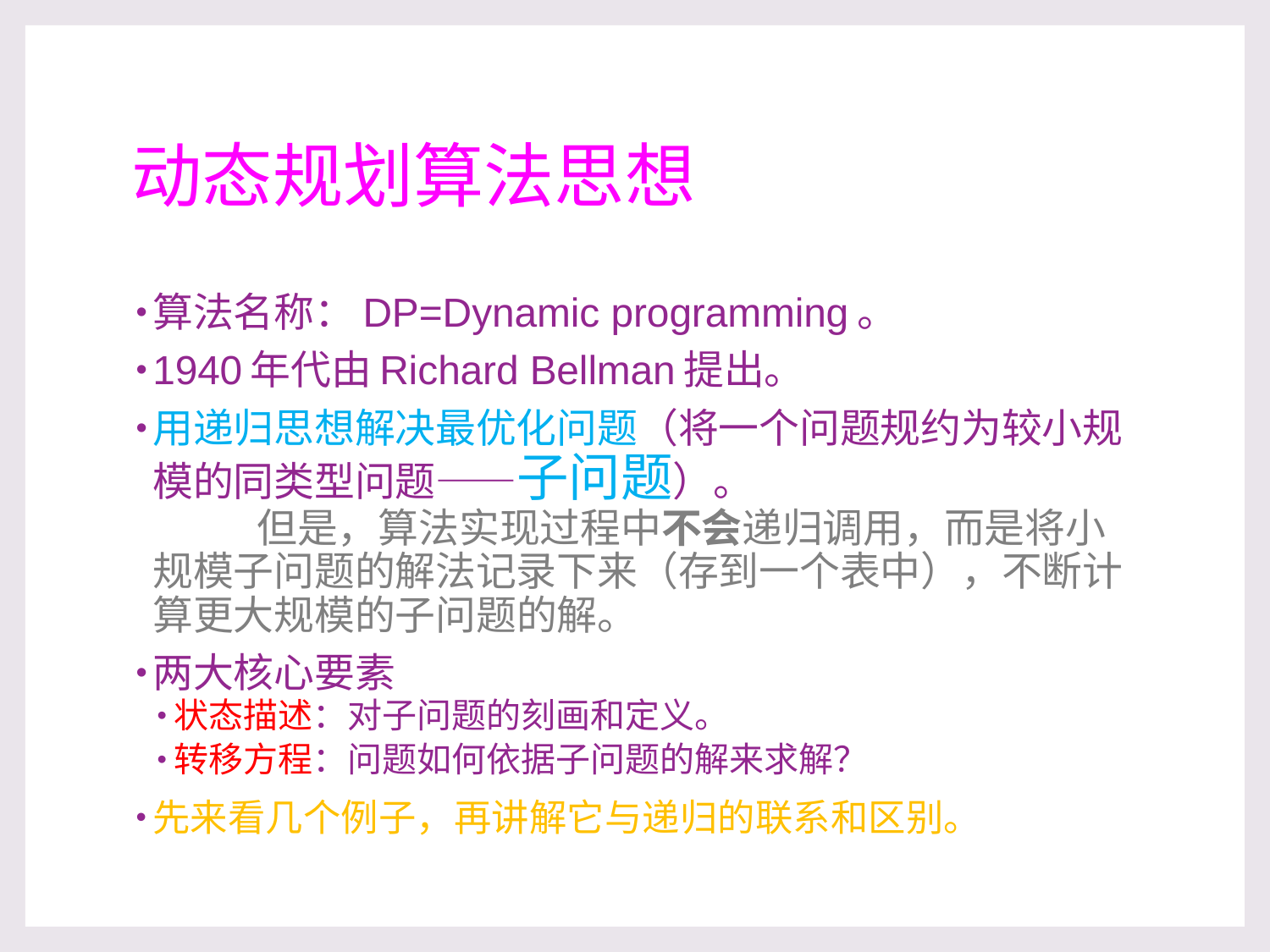

# 动态规划算法思想
算法名称：DP=Dynamic programming。
1940年代由Richard Bellman提出。
用递归思想解决最优化问题（将一个问题规约为较小规模的同类型问题——子问题）。
	但是，算法实现过程中不会递归调用，而是将小规模子问题的解法记录下来（存到一个表中），不断计算更大规模的子问题的解。
两大核心要素
状态描述：对子问题的刻画和定义。
转移方程：问题如何依据子问题的解来求解？
先来看几个例子，再讲解它与递归的联系和区别。